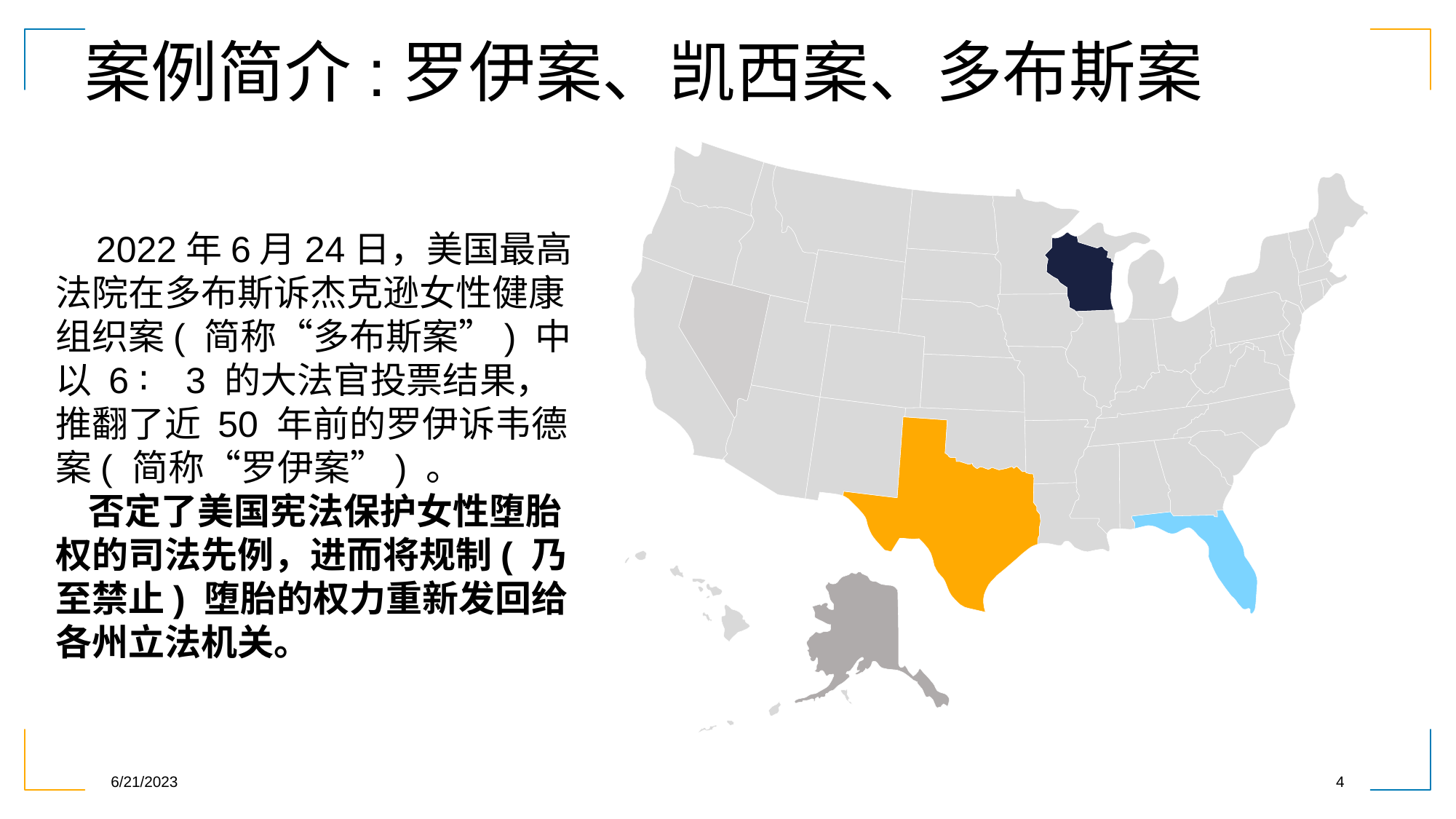

案例简介:罗伊案、凯西案、多布斯案

    2022年6月24日，美国最高法院在多布斯诉杰克逊女性健康组织案( 简称“多布斯案”) 中以 6 ∶ 3 的大法官投票结果，推翻了近 50 年前的罗伊诉韦德案( 简称“罗伊案”) 。
   否定了美国宪法保护女性堕胎权的司法先例，进而将规制( 乃至禁止) 堕胎的权力重新发回给各州立法机关。

6/21/2023
4